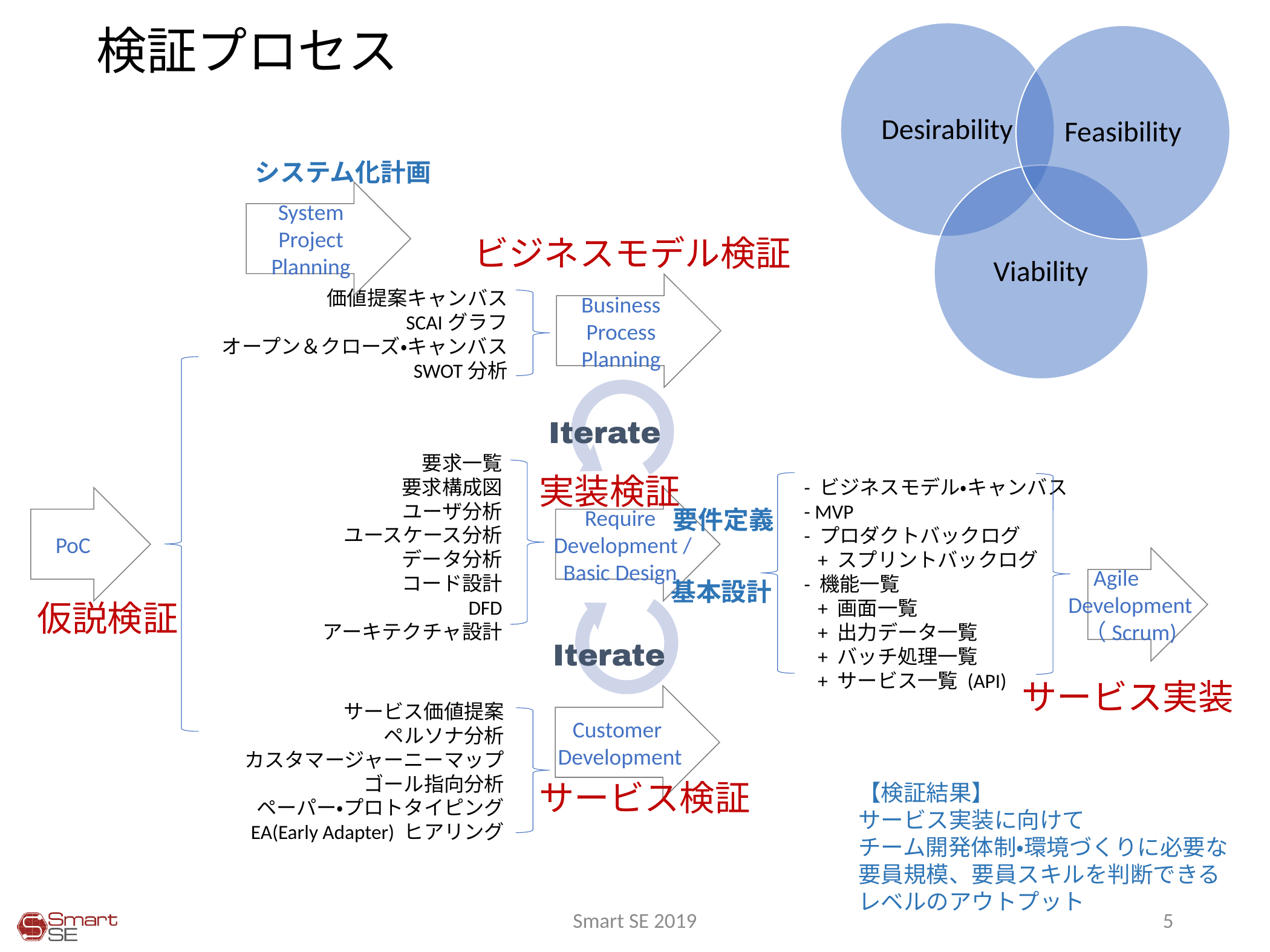

# 検証プロセス
Desirability
Viability
Feasibility
システム化計画
System Project Planning
ビジネスモデル検証
Business Process Planning
価値提案キャンバス
SCAIグラフ
オープン＆クローズ・キャンバス
SWOT分析

Iterate
要求一覧
要求構成図
ユーザ分析
ユースケース分析
データ分析
コード設計
DFD
アーキテクチャ設計

実装検証
- ビジネスモデル・キャンバス
- MVP
- プロダクトバックログ
  + スプリントバックログ
- 機能一覧
  + 画面一覧
  + 出力データ一覧
  + バッチ処理一覧
  + サービス一覧 (API)

PoC
Require
 Development /
Basic Design
要件定義
Agile
Development
（Scrum)
基本設計

仮説検証
Iterate
サービス実装
Customer
Development
サービス価値提案
ペルソナ分析
カスタマージャーニーマップ
ゴール指向分析
ペーパー・プロトタイピング
EA(Early Adapter) ヒアリング

サービス検証
【検証結果】
サービス実装に向けて
チーム開発体制・環境づくりに必要な
要員規模、要員スキルを判断できる
レベルのアウトプット
Smart SE 2019
5